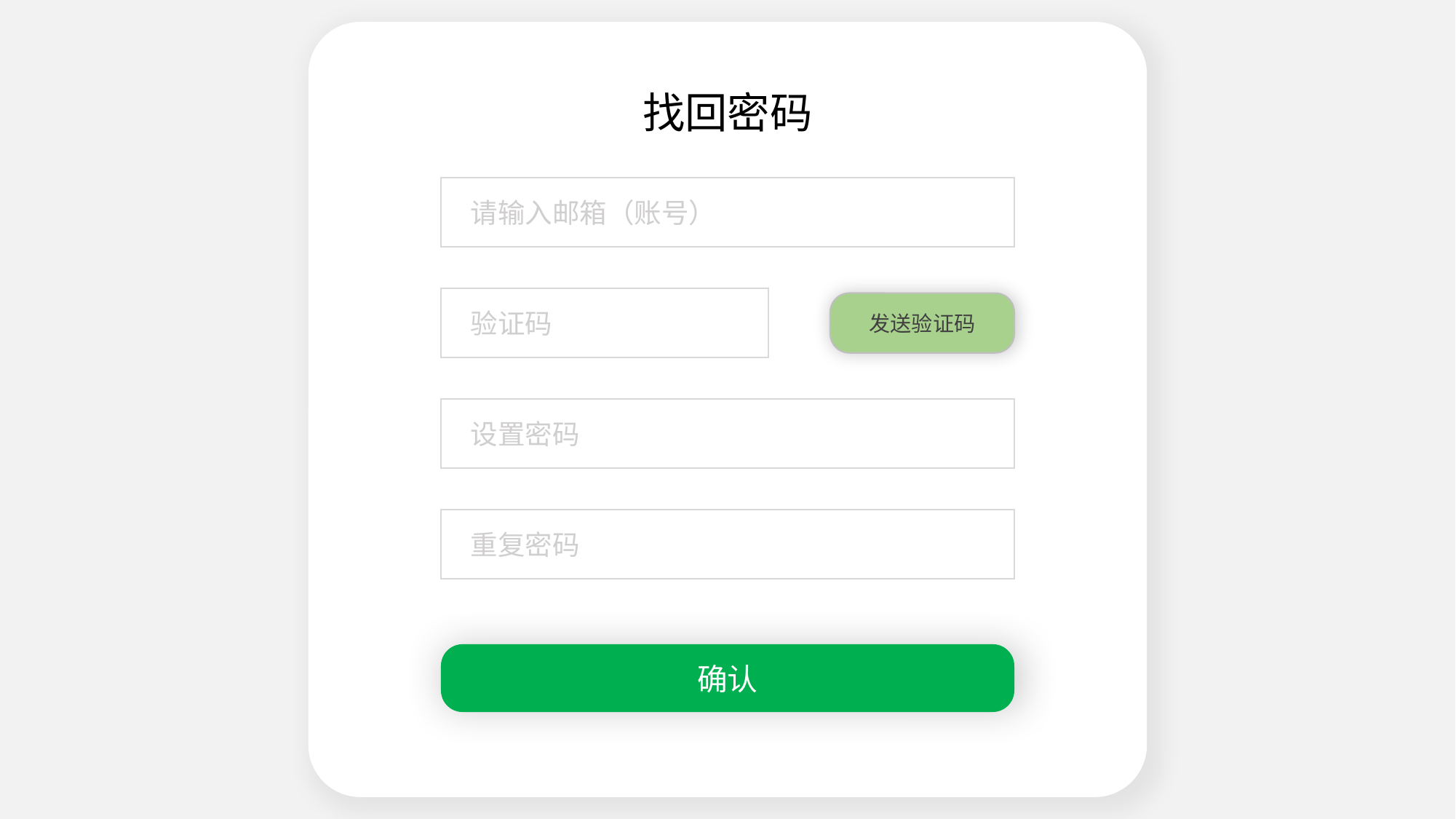

找回密码
  请输入邮箱（账号）
  验证码
发送验证码
  设置密码
  重复密码
确认